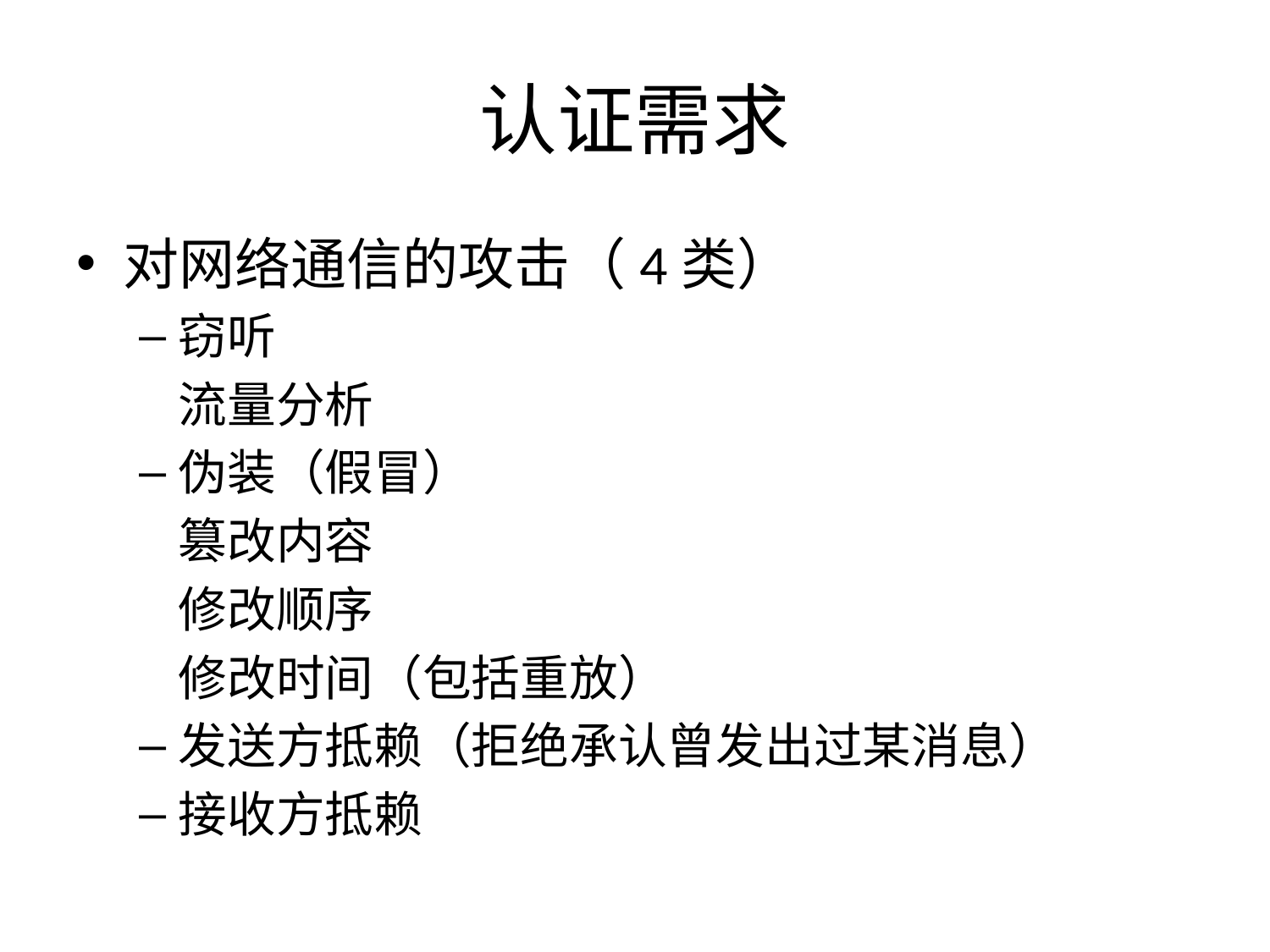

# 认证需求
对网络通信的攻击（4类）
窃听
	流量分析
伪装（假冒）
	篡改内容
	修改顺序
	修改时间（包括重放）
发送方抵赖（拒绝承认曾发出过某消息）
接收方抵赖